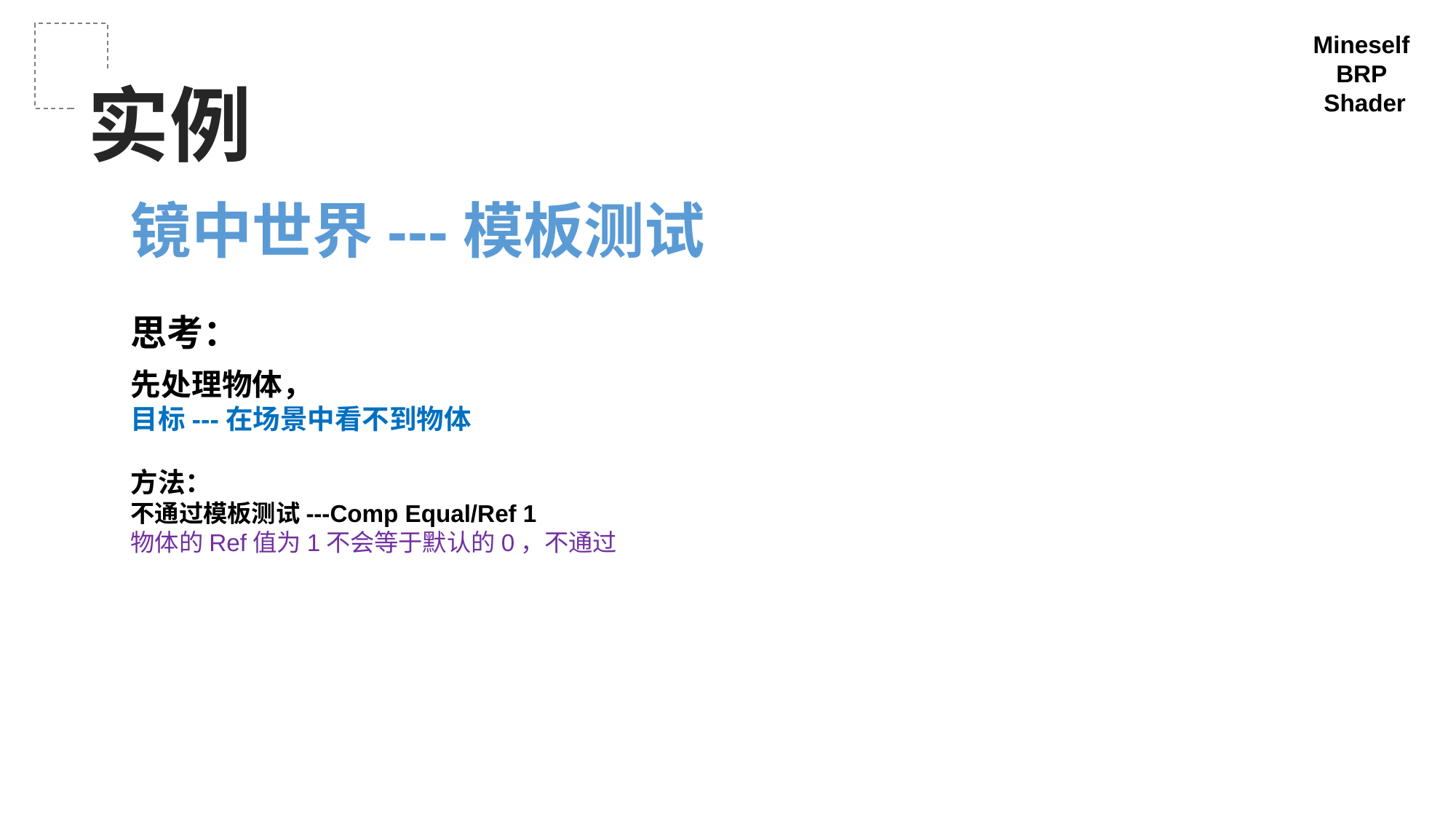

Mineself
BRP
Shader

实例
镜中世界---模板测试
思考：
先处理物体，
目标---在场景中看不到物体
方法：
不通过模板测试---Comp Equal/Ref 1
物体的Ref值为1不会等于默认的0，不通过